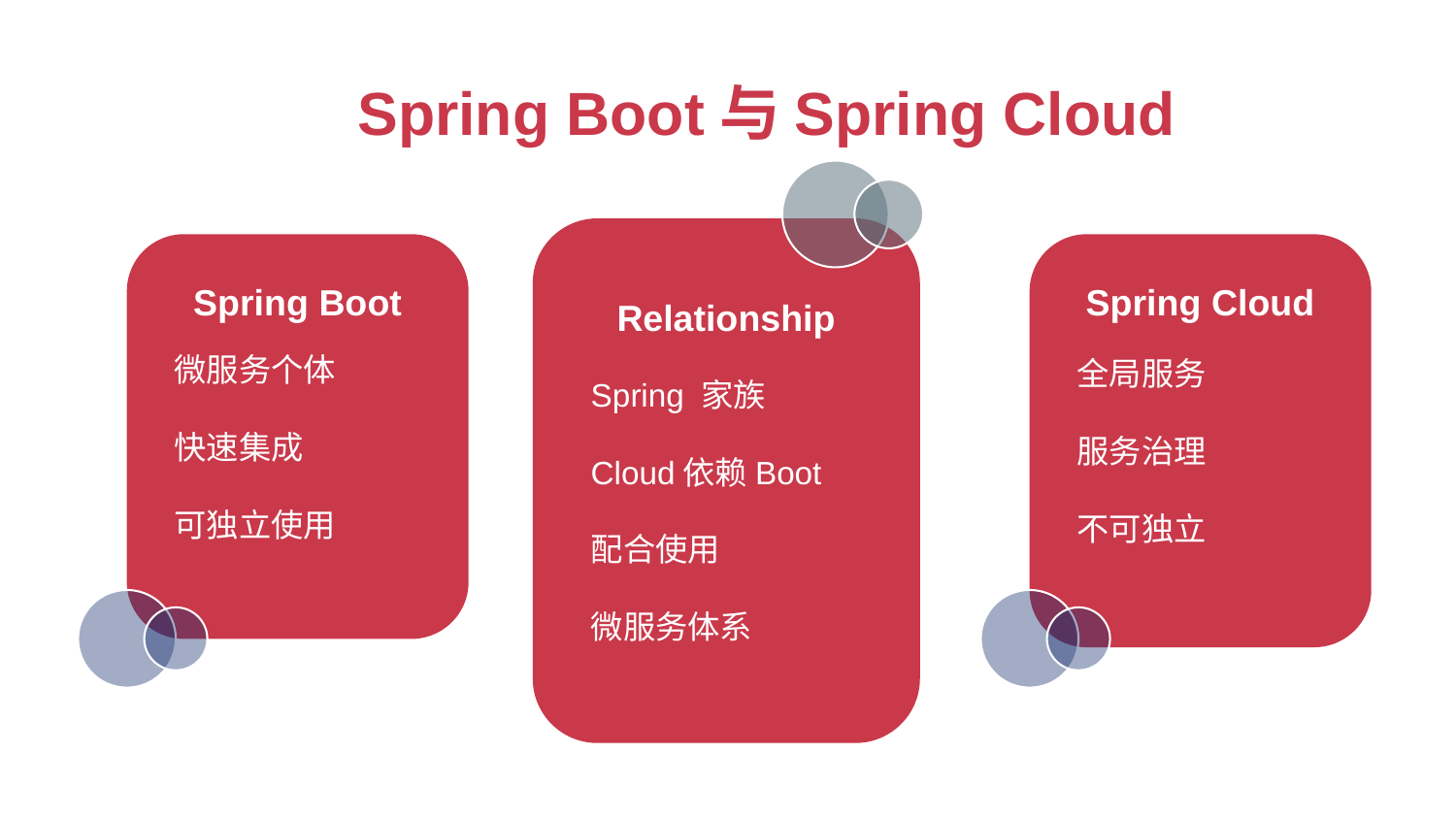

Spring Boot与Spring Cloud

Relationship
Spring 家族

Cloud依赖Boot

配合使用

微服务体系

Spring Boot
微服务个体

快速集成

可独立使用

Spring Cloud
全局服务

服务治理

不可独立